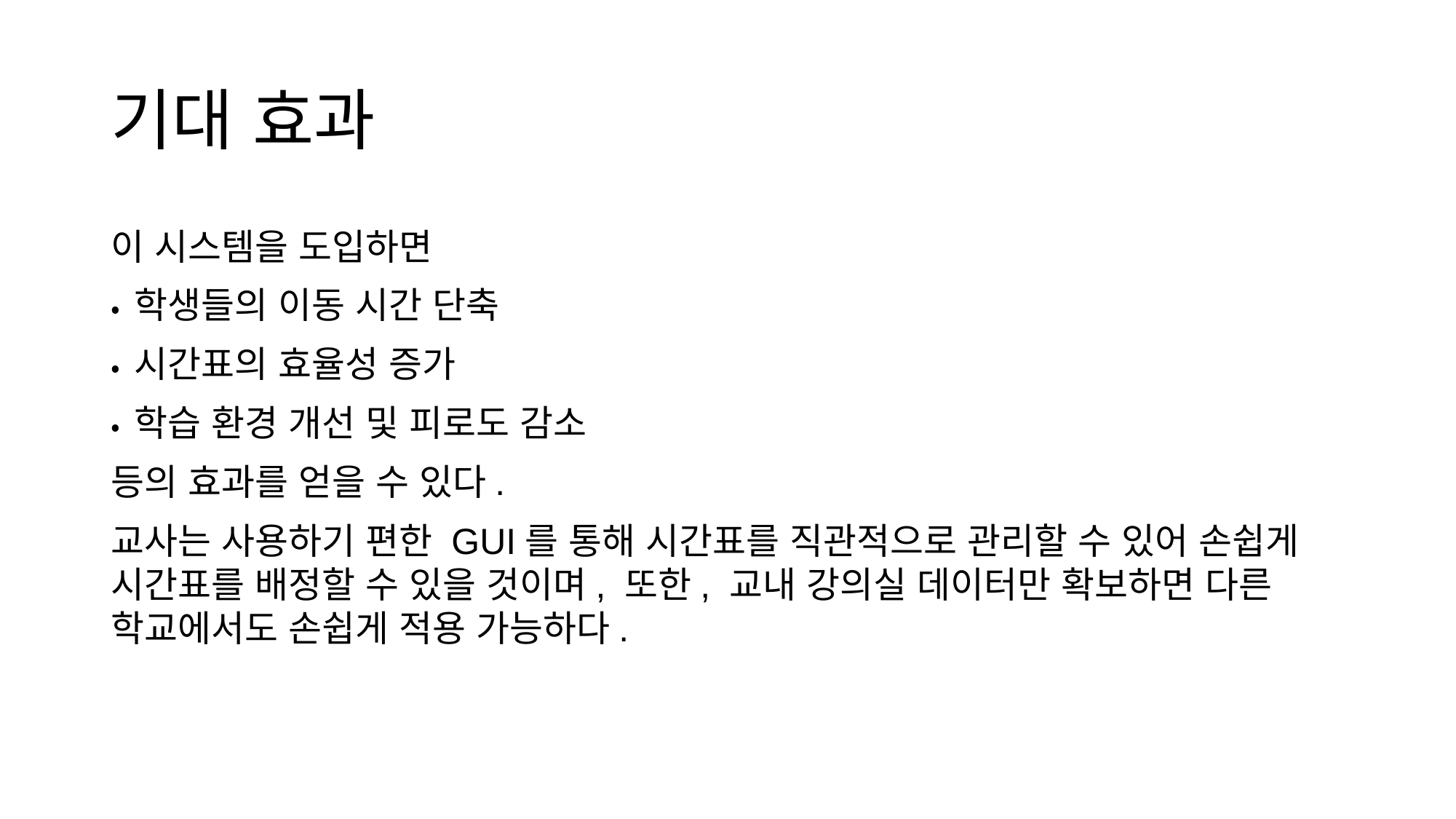

# 기대 효과
이 시스템을 도입하면
• 학생들의 이동 시간 단축
• 시간표의 효율성 증가
• 학습 환경 개선 및 피로도 감소
등의 효과를 얻을 수 있다.
교사는 사용하기 편한 GUI를 통해 시간표를 직관적으로 관리할 수 있어 손쉽게 시간표를 배정할 수 있을 것이며, 또한, 교내 강의실 데이터만 확보하면 다른 학교에서도 손쉽게 적용 가능하다.